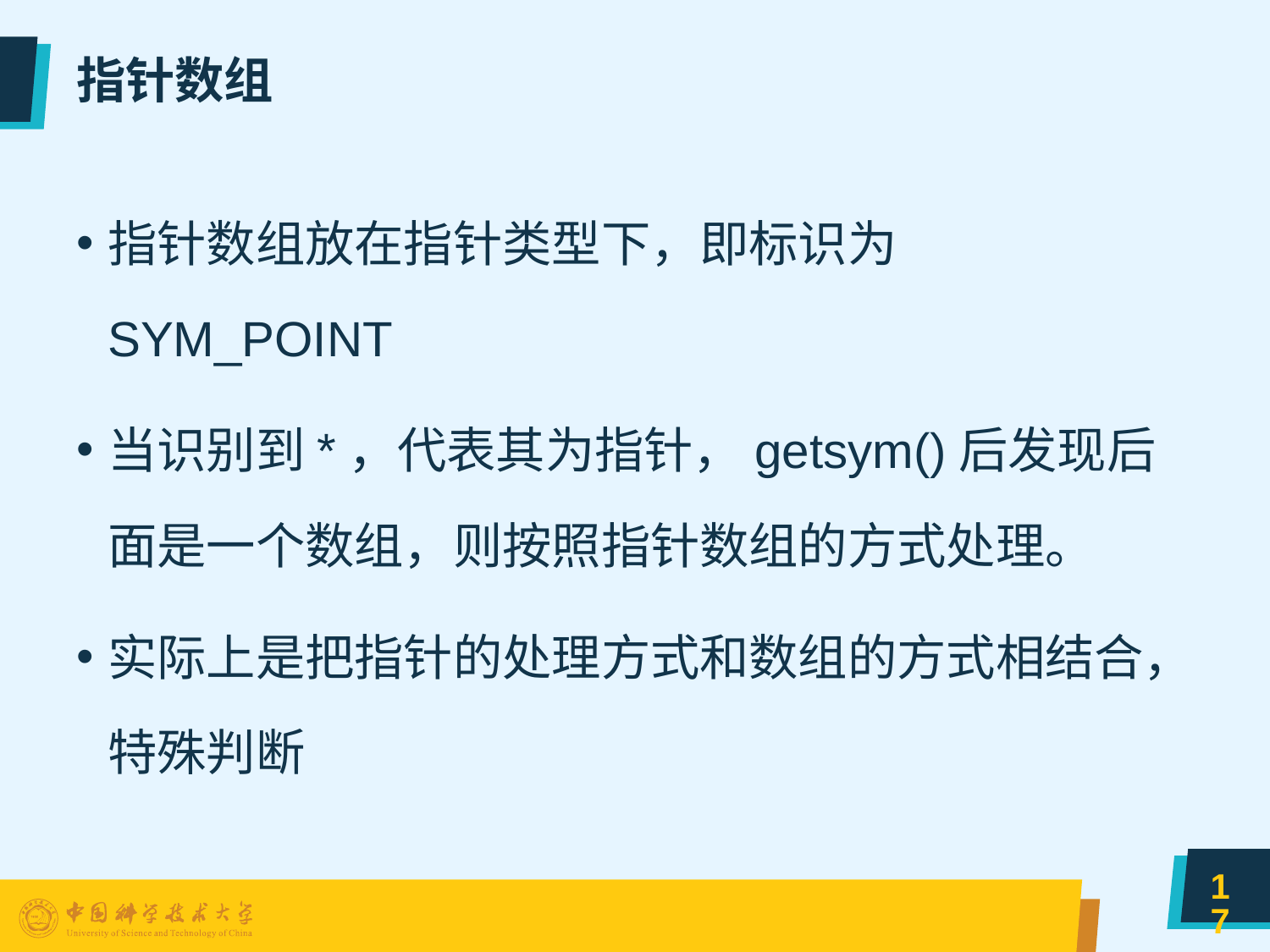

# 指针数组
指针数组放在指针类型下，即标识为 SYM_POINT
当识别到*，代表其为指针，getsym()后发现后面是一个数组，则按照指针数组的方式处理。
实际上是把指针的处理方式和数组的方式相结合，特殊判断

17